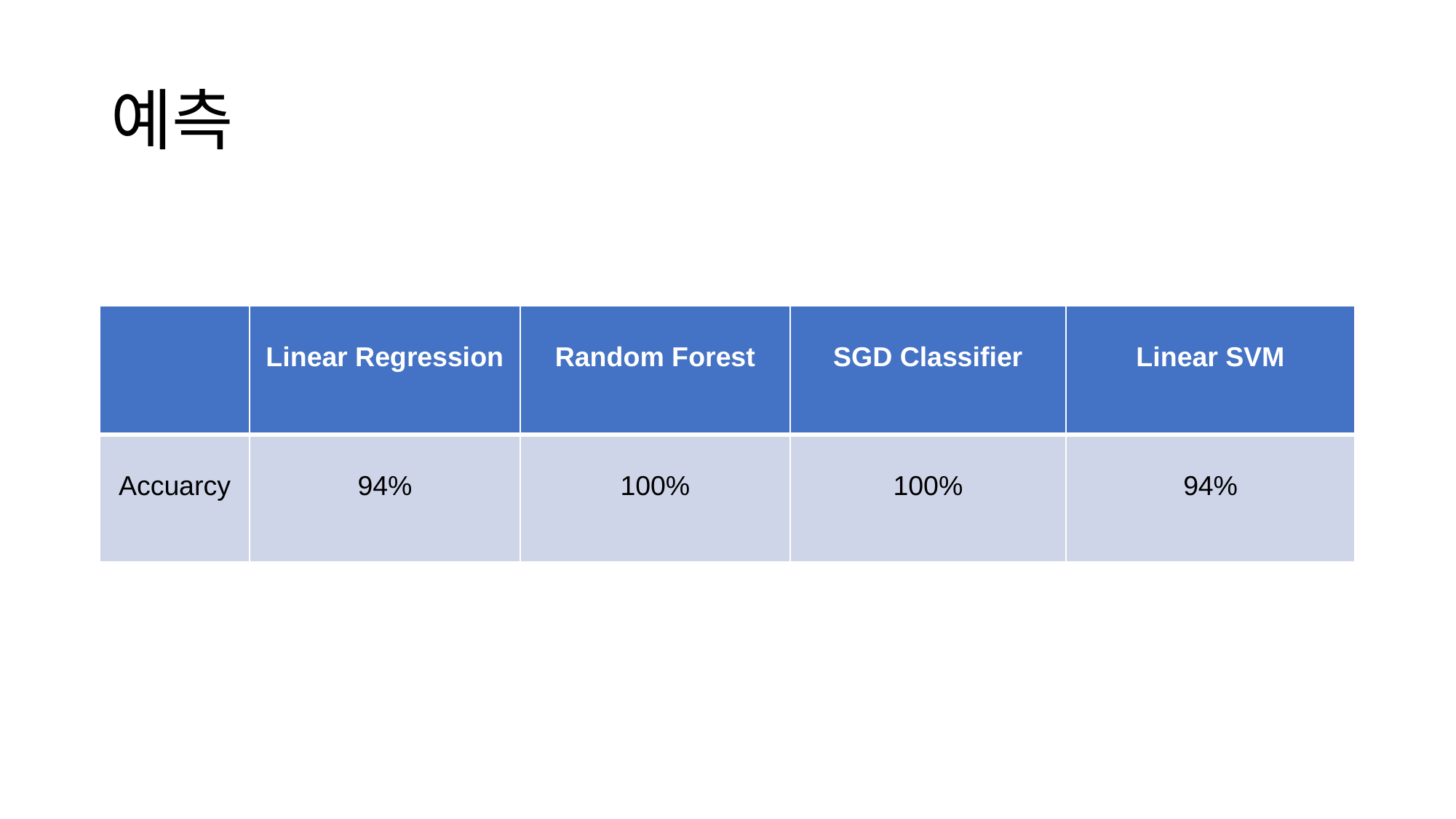

# 예측
|  | Linear Regression | Random Forest | SGD Classifier | Linear SVM |
| --- | --- | --- | --- | --- |
| Accuarcy | 94% | 100% | 100% | 94% |